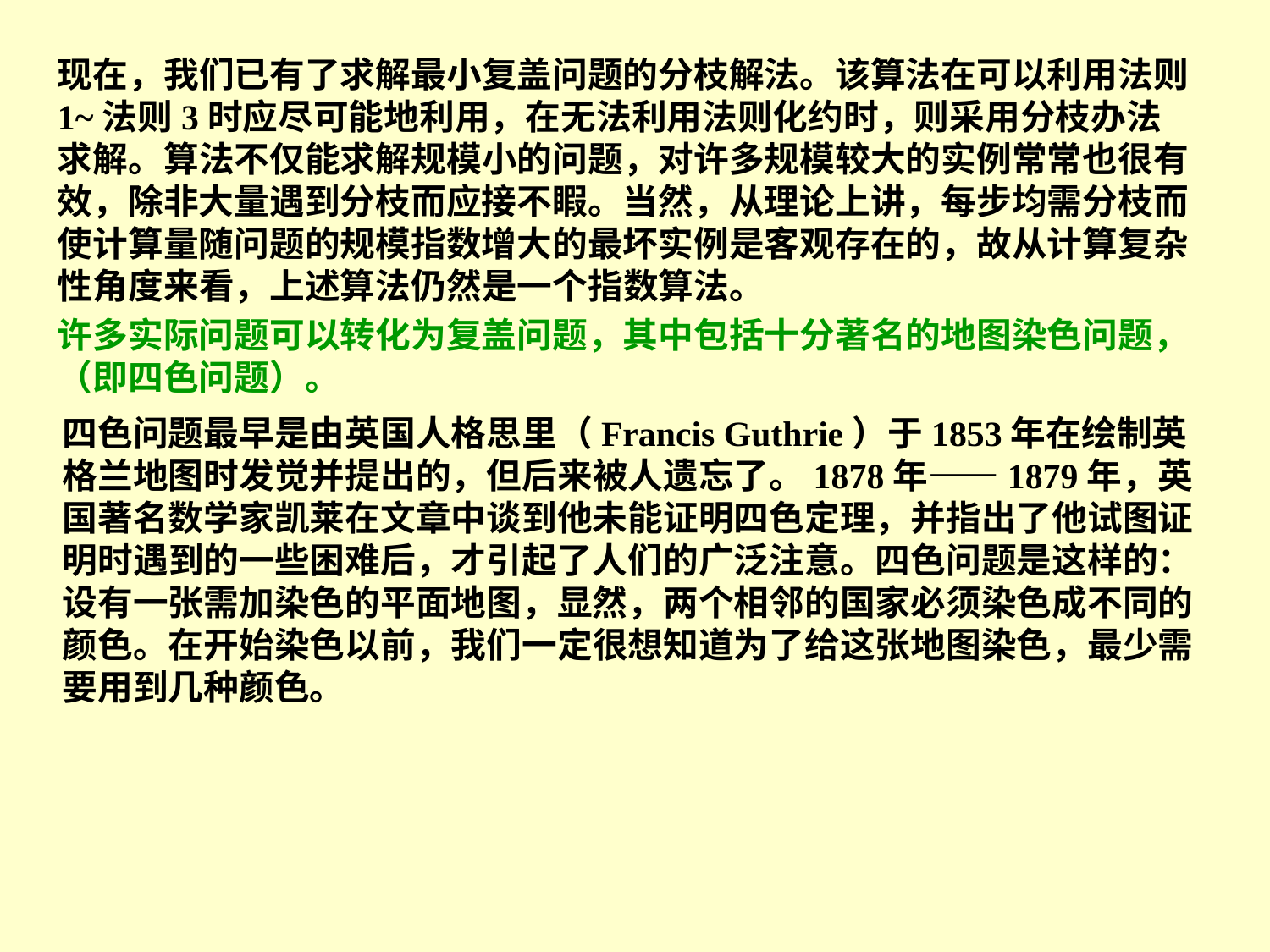

现在，我们已有了求解最小复盖问题的分枝解法。该算法在可以利用法则1~法则3时应尽可能地利用，在无法利用法则化约时，则采用分枝办法求解。算法不仅能求解规模小的问题，对许多规模较大的实例常常也很有效，除非大量遇到分枝而应接不睱。当然，从理论上讲，每步均需分枝而使计算量随问题的规模指数增大的最坏实例是客观存在的，故从计算复杂性角度来看，上述算法仍然是一个指数算法。
许多实际问题可以转化为复盖问题，其中包括十分著名的地图染色问题，（即四色问题）。
四色问题最早是由英国人格思里（Francis Guthrie）于1853年在绘制英格兰地图时发觉并提出的，但后来被人遗忘了。1878年——1879年，英国著名数学家凯莱在文章中谈到他未能证明四色定理，并指出了他试图证明时遇到的一些困难后，才引起了人们的广泛注意。四色问题是这样的：设有一张需加染色的平面地图，显然，两个相邻的国家必须染色成不同的颜色。在开始染色以前，我们一定很想知道为了给这张地图染色，最少需要用到几种颜色。